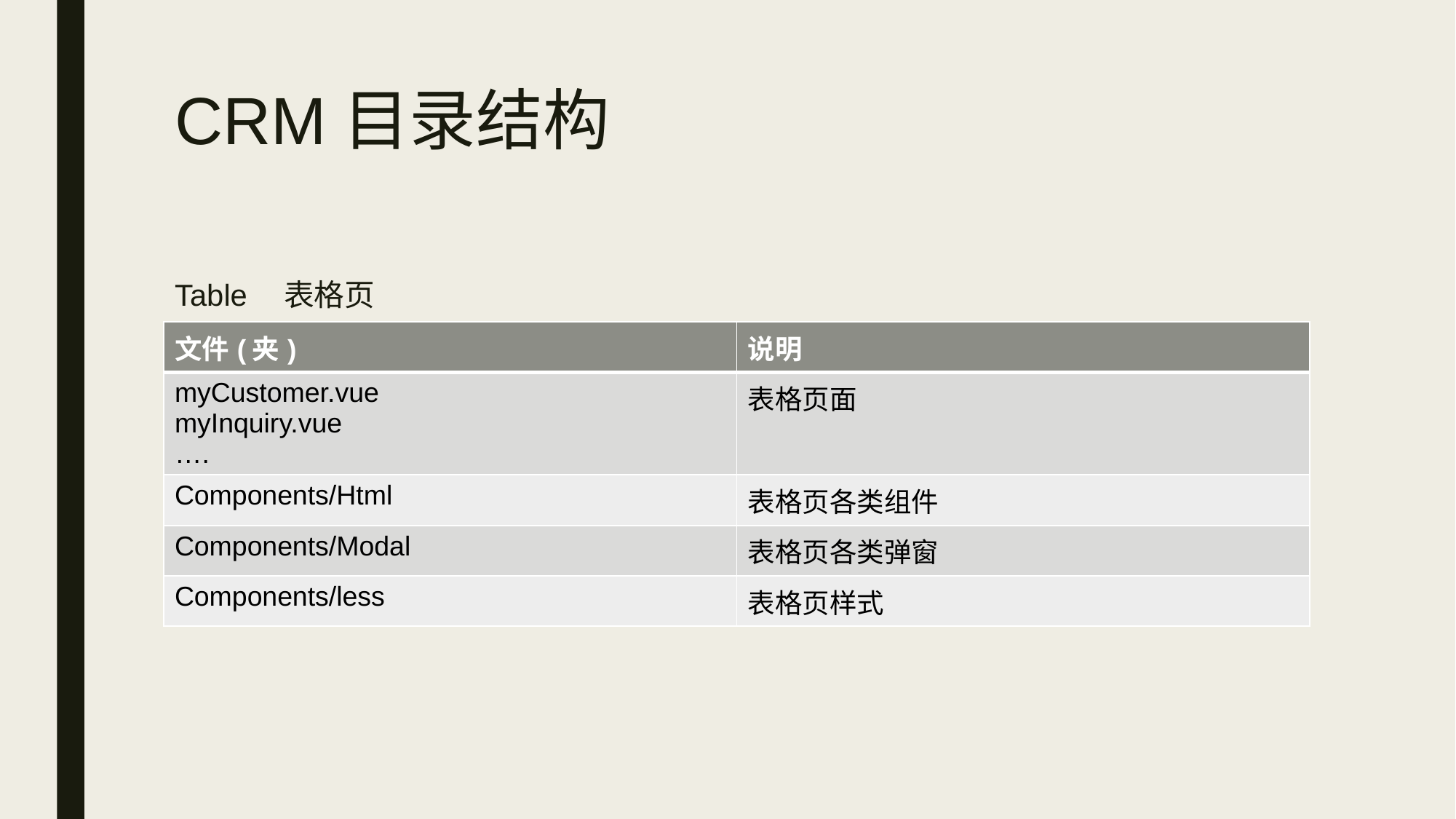

# CRM目录结构
Table	表格页

| 文件(夹) | 说明 |
| --- | --- |
| myCustomer.vue myInquiry.vue …. | 表格页面 |
| Components/Html | 表格页各类组件 |
| Components/Modal | 表格页各类弹窗 |
| Components/less | 表格页样式 |